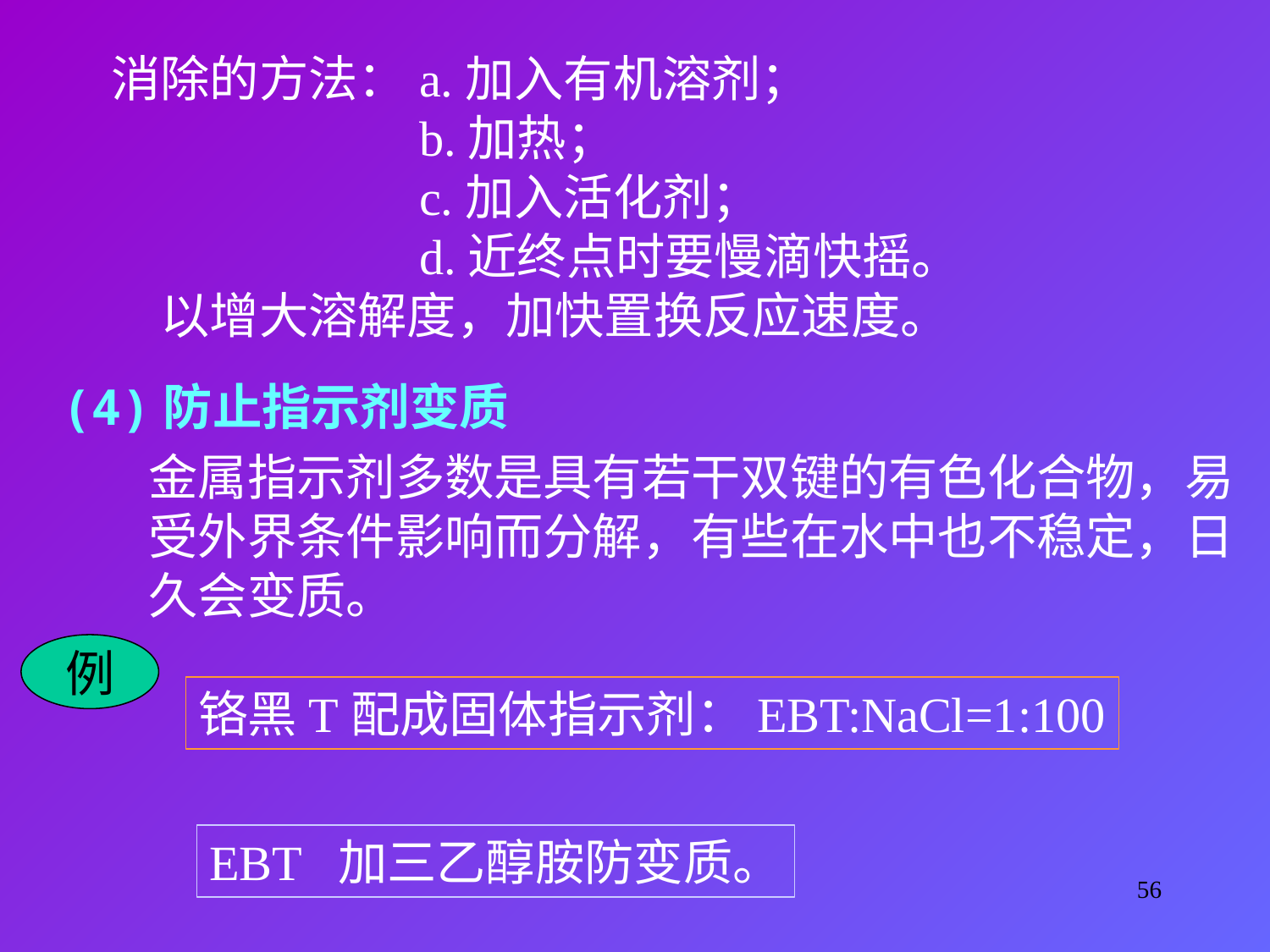

消除的方法：a.加入有机溶剂；
　　　　　　b.加热；
　　　　　　c.加入活化剂；
　　　　　　d.近终点时要慢滴快摇。
　以增大溶解度，加快置换反应速度。
(4)防止指示剂变质
金属指示剂多数是具有若干双键的有色化合物，易
受外界条件影响而分解，有些在水中也不稳定，日
久会变质。
例
铬黑T配成固体指示剂：EBT:NaCl=1:100
EBT  加三乙醇胺防变质。
56